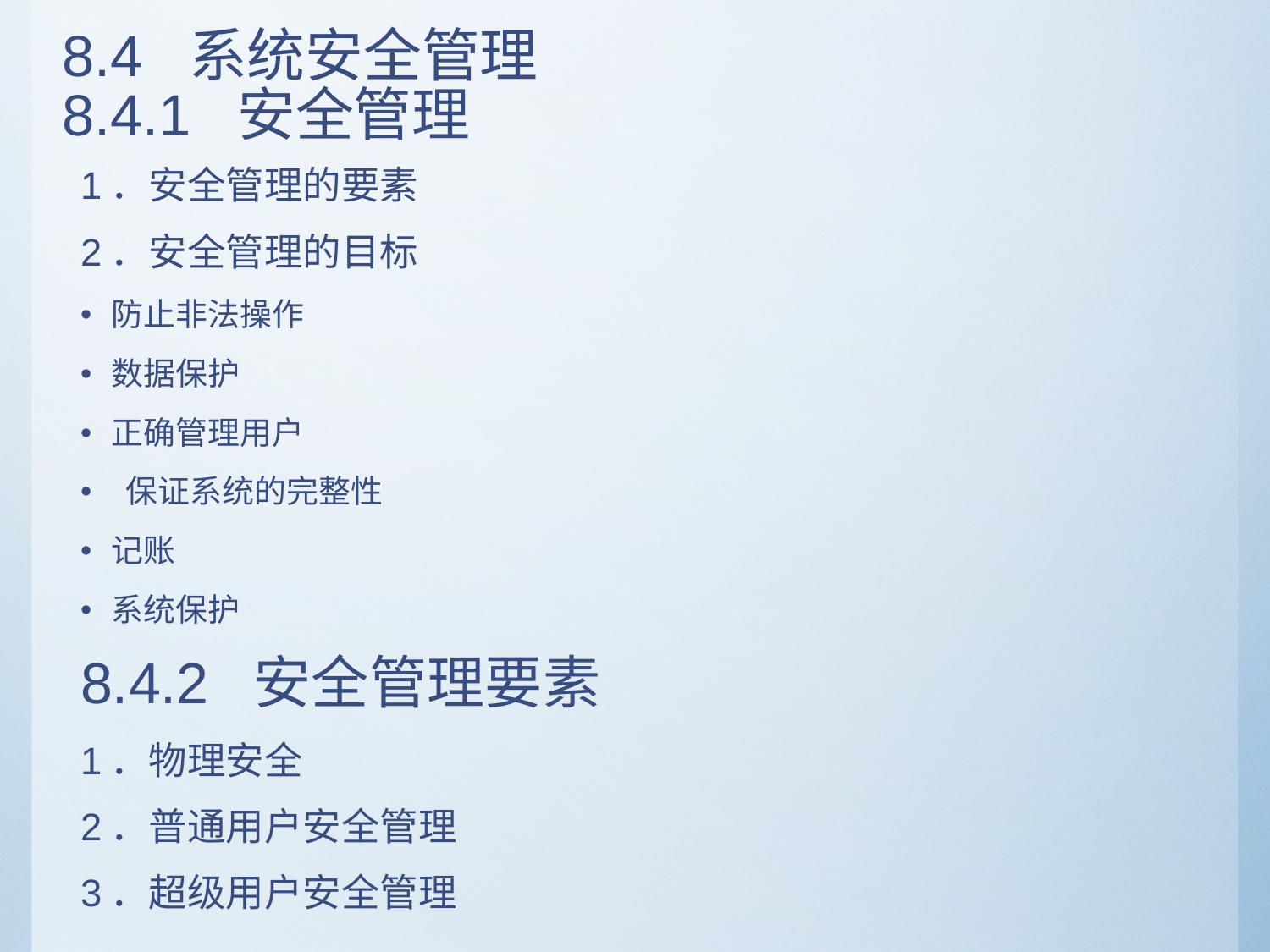

# 8.4  系统安全管理 8.4.1  安全管理
1．安全管理的要素
2．安全管理的目标
防止非法操作
数据保护
正确管理用户
 保证系统的完整性
记账
系统保护
8.4.2  安全管理要素
1．物理安全
2．普通用户安全管理
3．超级用户安全管理